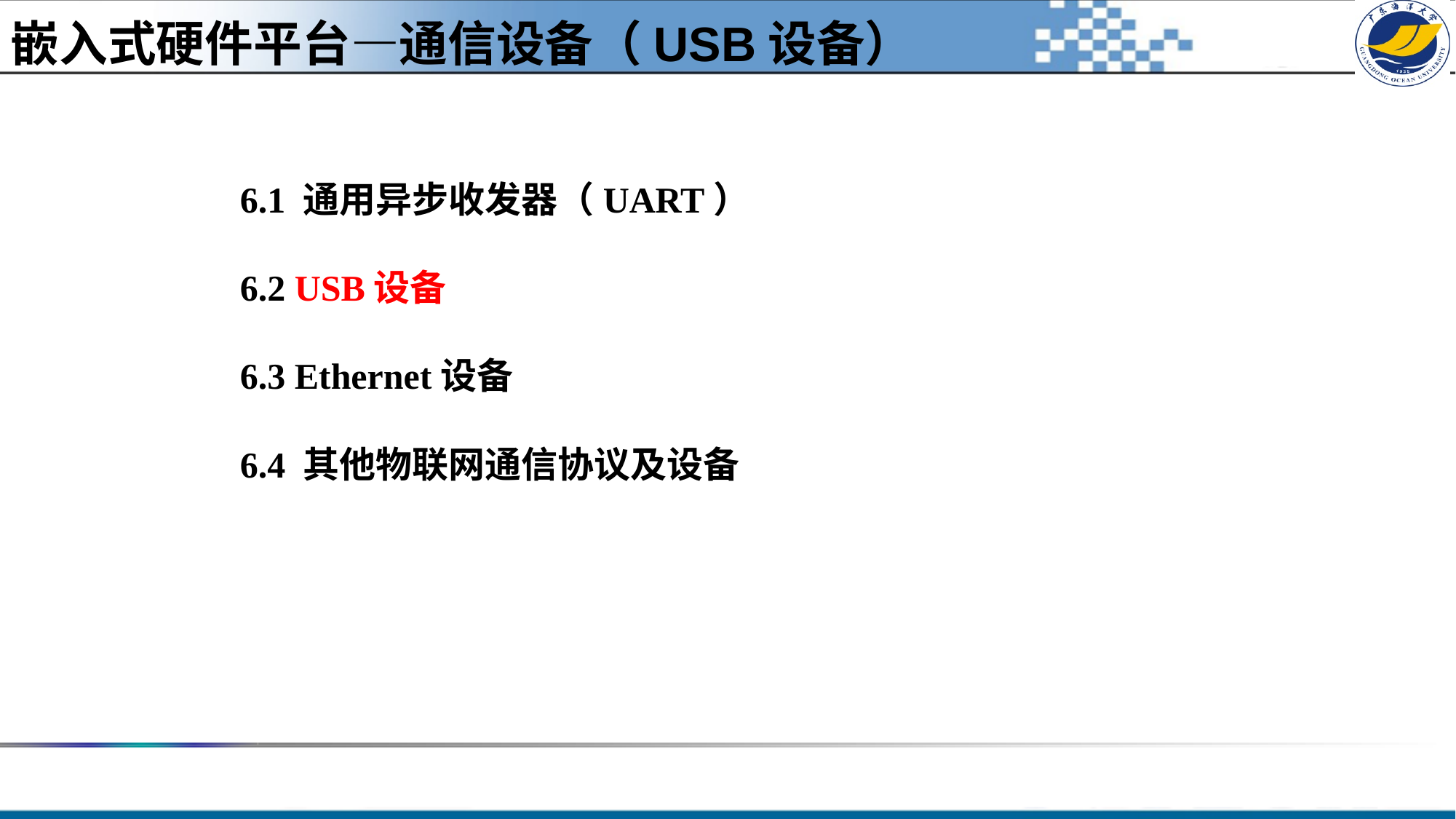

嵌入式硬件平台—通信设备（USB设备）
#
6.1 通用异步收发器（UART）
6.2 USB设备
6.3 Ethernet设备
6.4 其他物联网通信协议及设备
103